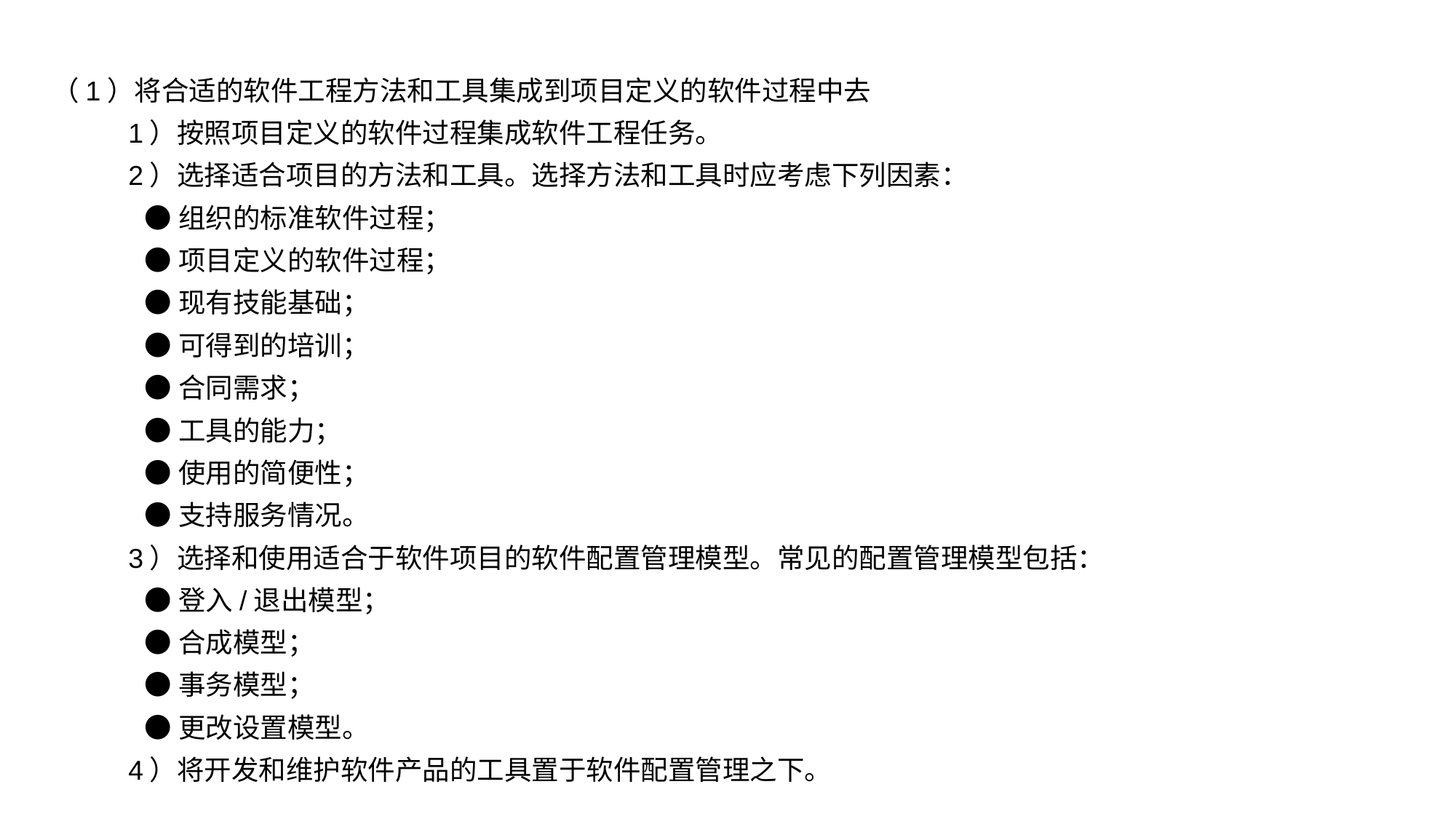

（1）将合适的软件工程方法和工具集成到项目定义的软件过程中去
          1）按照项目定义的软件过程集成软件工程任务。
          2）选择适合项目的方法和工具。选择方法和工具时应考虑下列因素：
               ●组织的标准软件过程；
               ●项目定义的软件过程；
               ●现有技能基础；
               ●可得到的培训；
               ●合同需求；
               ●工具的能力；
               ●使用的简便性；
               ●支持服务情况。
          3）选择和使用适合于软件项目的软件配置管理模型。常见的配置管理模型包括：
               ●登入/退出模型；
               ●合成模型；
               ●事务模型；
               ●更改设置模型。
          4）将开发和维护软件产品的工具置于软件配置管理之下。